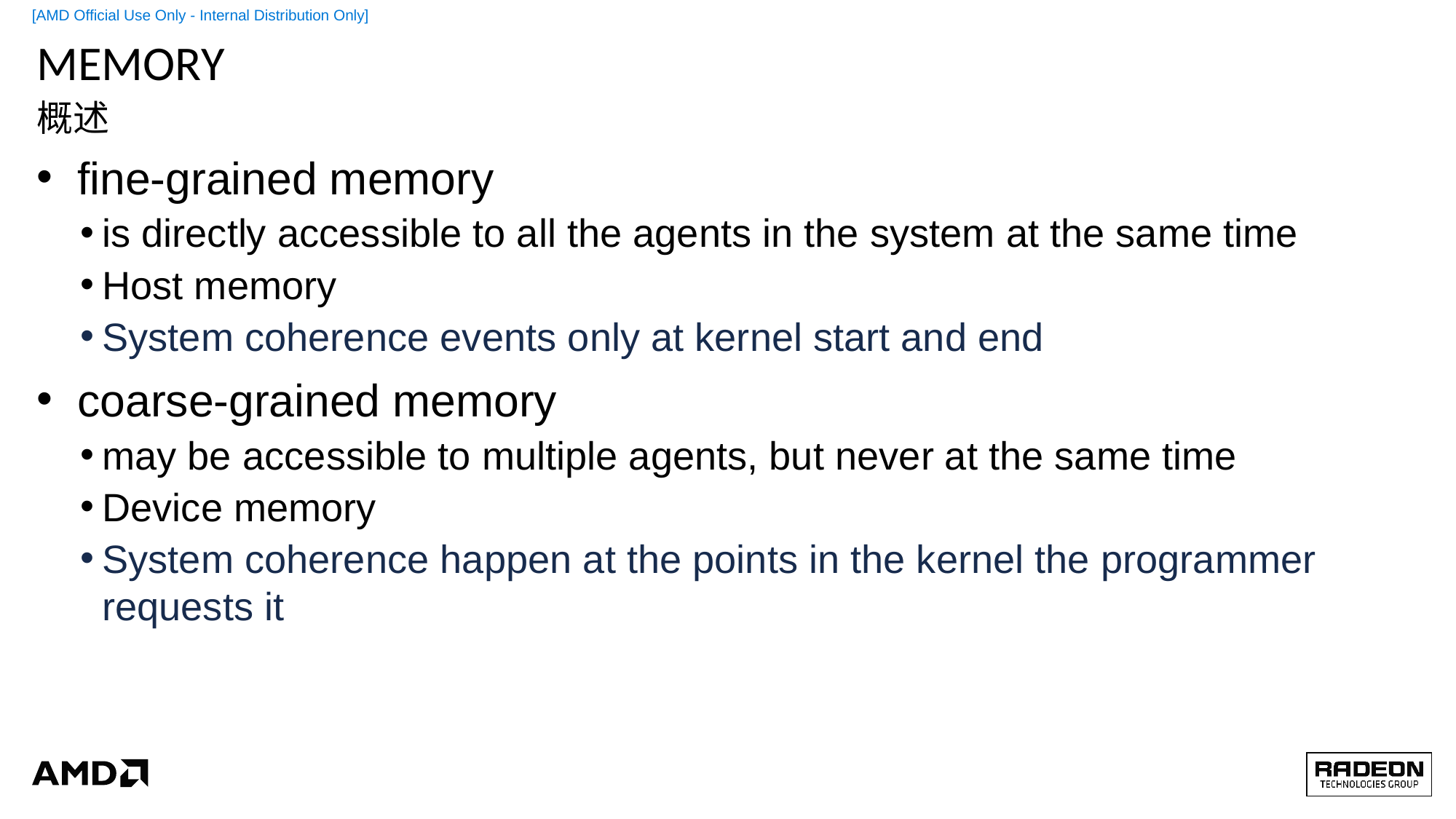

# memory
概述
fine-grained memory
is directly accessible to all the agents in the system at the same time
Host memory
System coherence events only at kernel start and end
coarse-grained memory
may be accessible to multiple agents, but never at the same time
Device memory
System coherence happen at the points in the kernel the programmer requests it